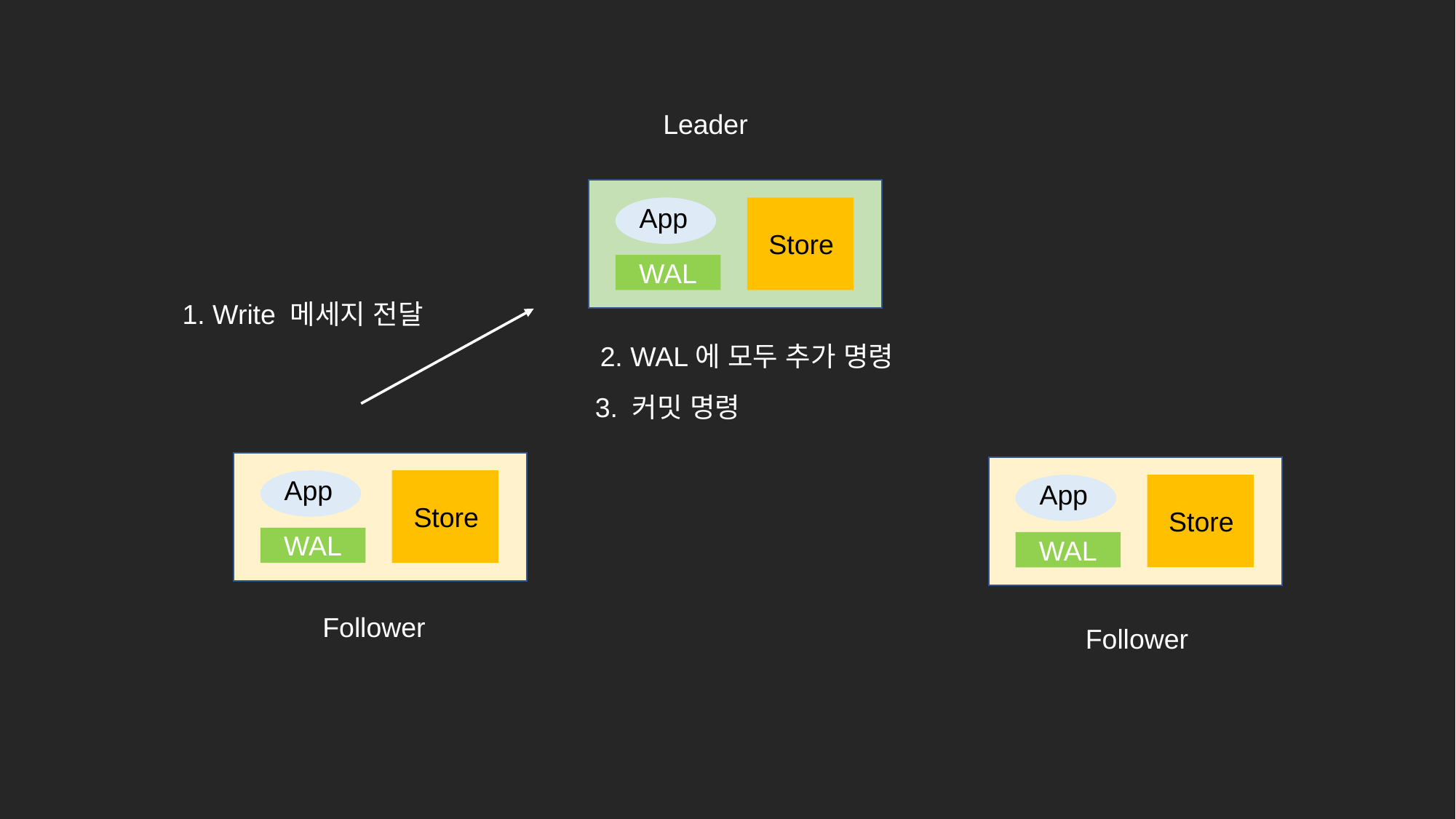

Leader

App

Store
WAL
1. Write 메세지 전달
2. WAL에 모두 추가 명령
3. 커밋 명령

App

App

Store
Store
WAL
WAL
Follower
Follower